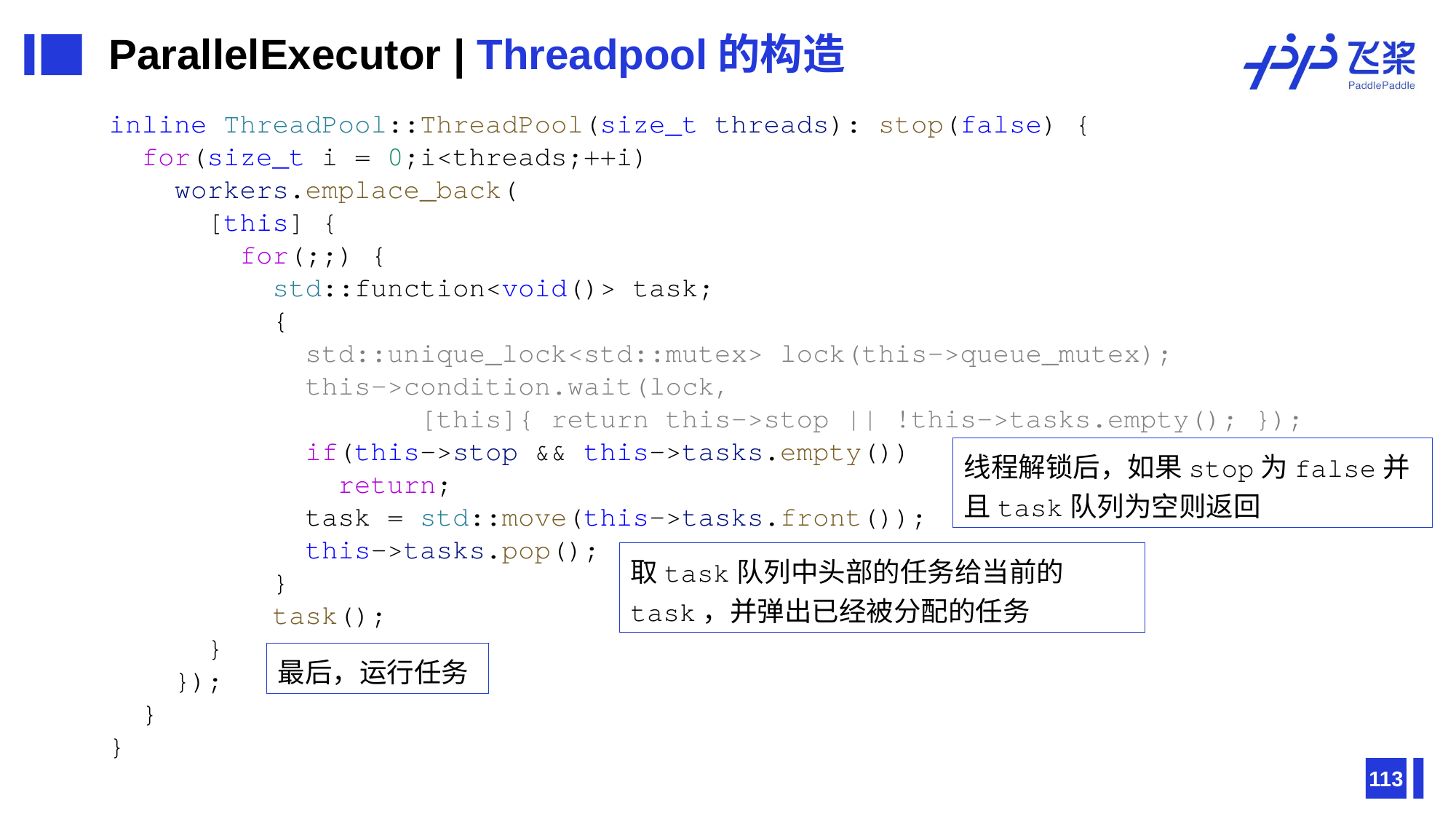

ParallelExecutor | Threadpool的构造
inline ThreadPool::ThreadPool(size_t threads): stop(false) {
  for(size_t i = 0;i<threads;++i)
    workers.emplace_back(
      [this] {
        for(;;) {
          std::function<void()> task;
          {
            std::unique_lock<std::mutex> lock(this->queue_mutex);
            this->condition.wait(lock,
                   [this]{ return this->stop || !this->tasks.empty(); });
            if(this->stop && this->tasks.empty())
              return;
            task = std::move(this->tasks.front());
            this->tasks.pop();
          }
          task();
      }
    });
  }
}
线程解锁后，如果stop为false并且task队列为空则返回
取task队列中头部的任务给当前的task，并弹出已经被分配的任务
最后，运行任务
113